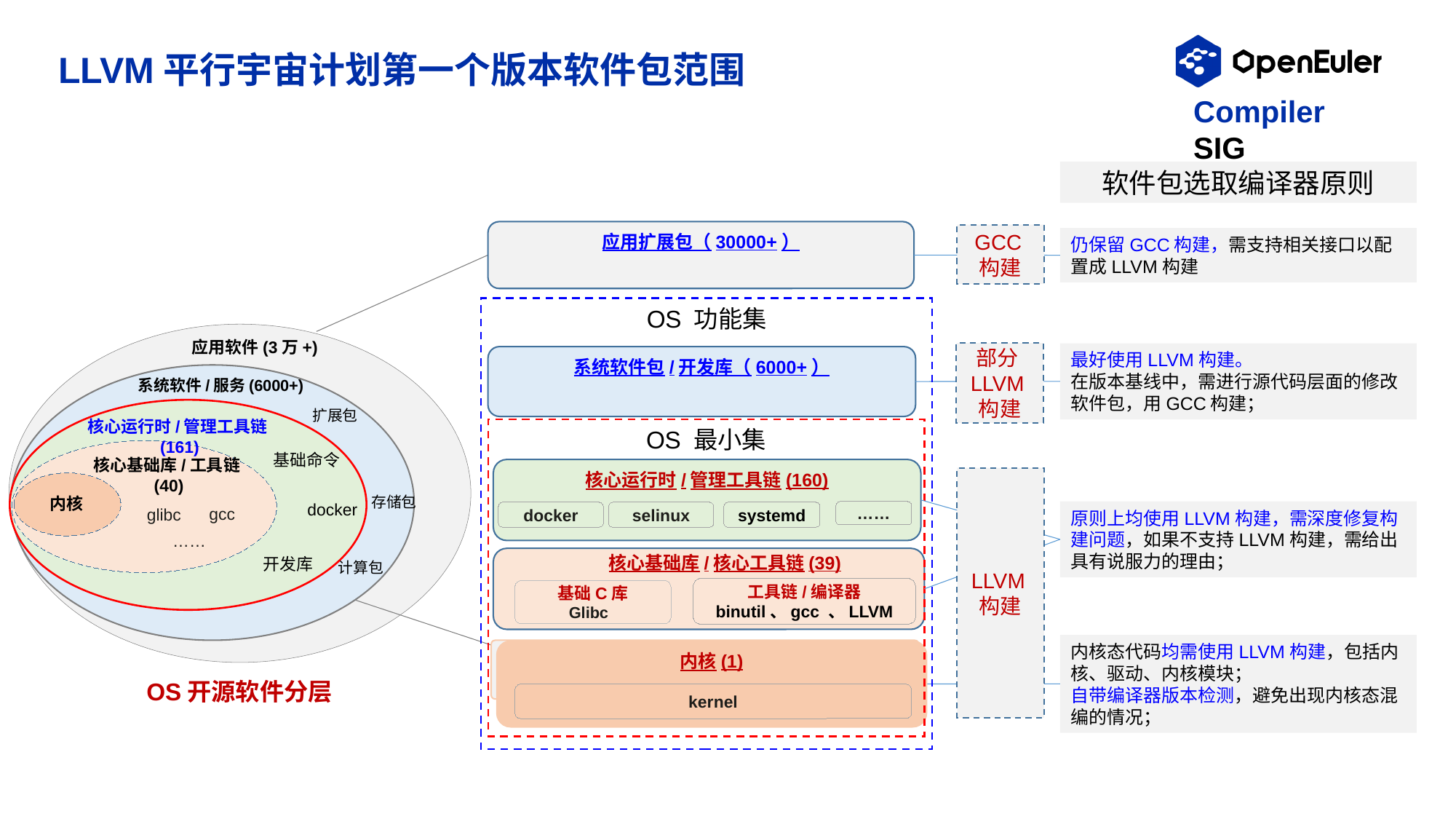

# LLVM平行宇宙计划第一个版本软件包范围
软件包选取编译器原则
应用扩展包（30000+）
GCC构建
仍保留GCC构建，需支持相关接口以配置成LLVM构建
OS 功能集

应用软件(3万+)
部分LLVM构建
最好使用LLVM构建。
在版本基线中，需进行源代码层面的修改软件包，用GCC构建；
系统软件包/开发库（6000+）
系统软件/服务(6000+)

扩展包
核心运行时/管理工具链(161)
OS 最小集

基础命令
核心基础库/工具链(40)
核心运行时/管理工具链(160)
LLVM构建

存储包
内核
docker
gcc
glibc
原则上均使用LLVM构建，需深度修复构建问题，如果不支持LLVM构建，需给出具有说服力的理由；
……
docker
selinux
systemd
……
核心基础库/核心工具链(39)
开发库

计算包
工具链/编译器
binutil、gcc 、LLVM
基础C库
Glibc
内核态代码均需使用LLVM构建，包括内核、驱动、内核模块；
自带编译器版本检测，避免出现内核态混编的情况；

内核(1)
OS开源软件分层
kernel